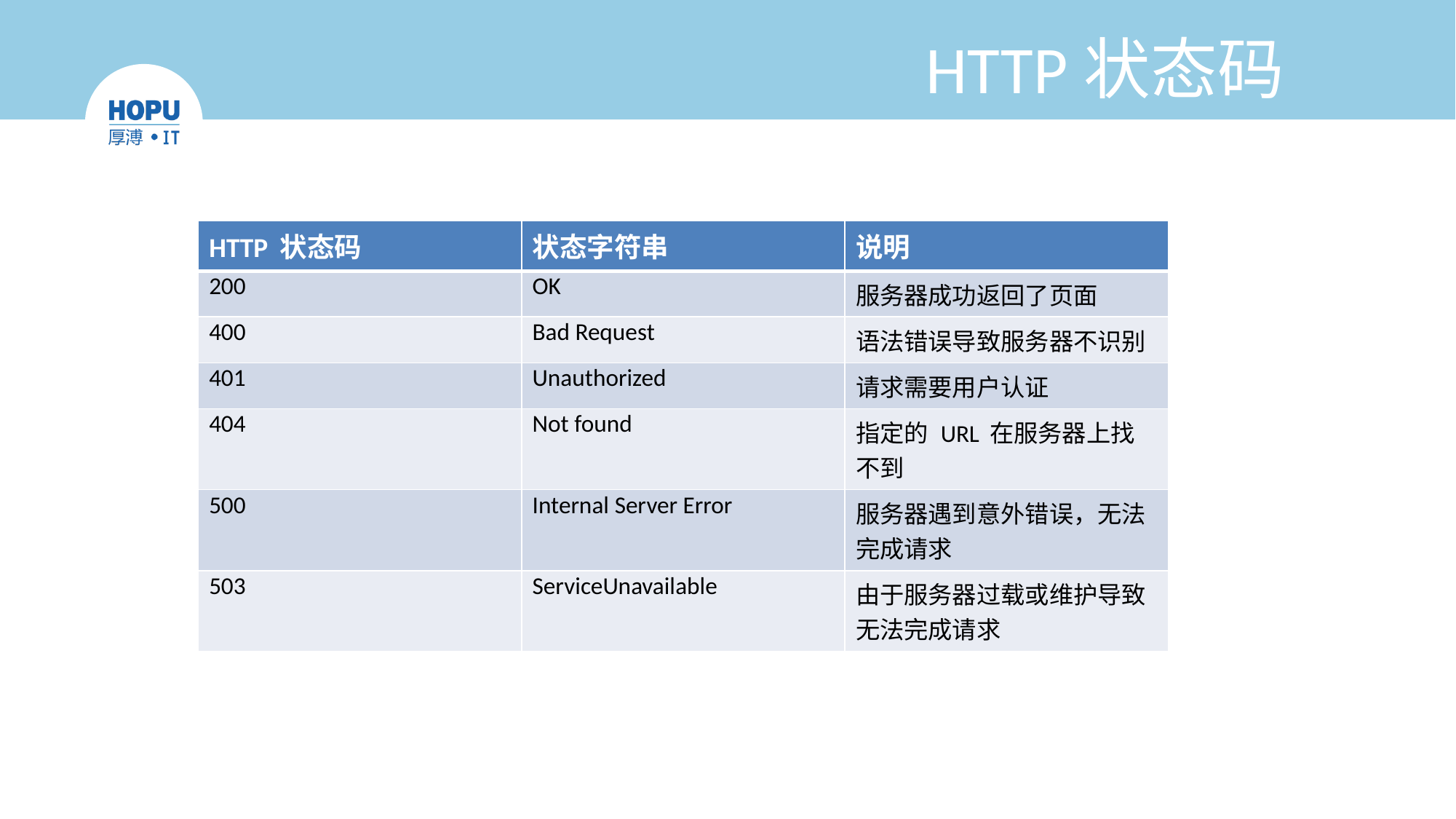

# HTTP状态码
| HTTP 状态码 | 状态字符串 | 说明 |
| --- | --- | --- |
| 200 | OK | 服务器成功返回了页面 |
| 400 | Bad Request | 语法错误导致服务器不识别 |
| 401 | Unauthorized | 请求需要用户认证 |
| 404 | Not found | 指定的 URL 在服务器上找不到 |
| 500 | Internal Server Error | 服务器遇到意外错误，无法完成请求 |
| 503 | ServiceUnavailable | 由于服务器过载或维护导致无法完成请求 |